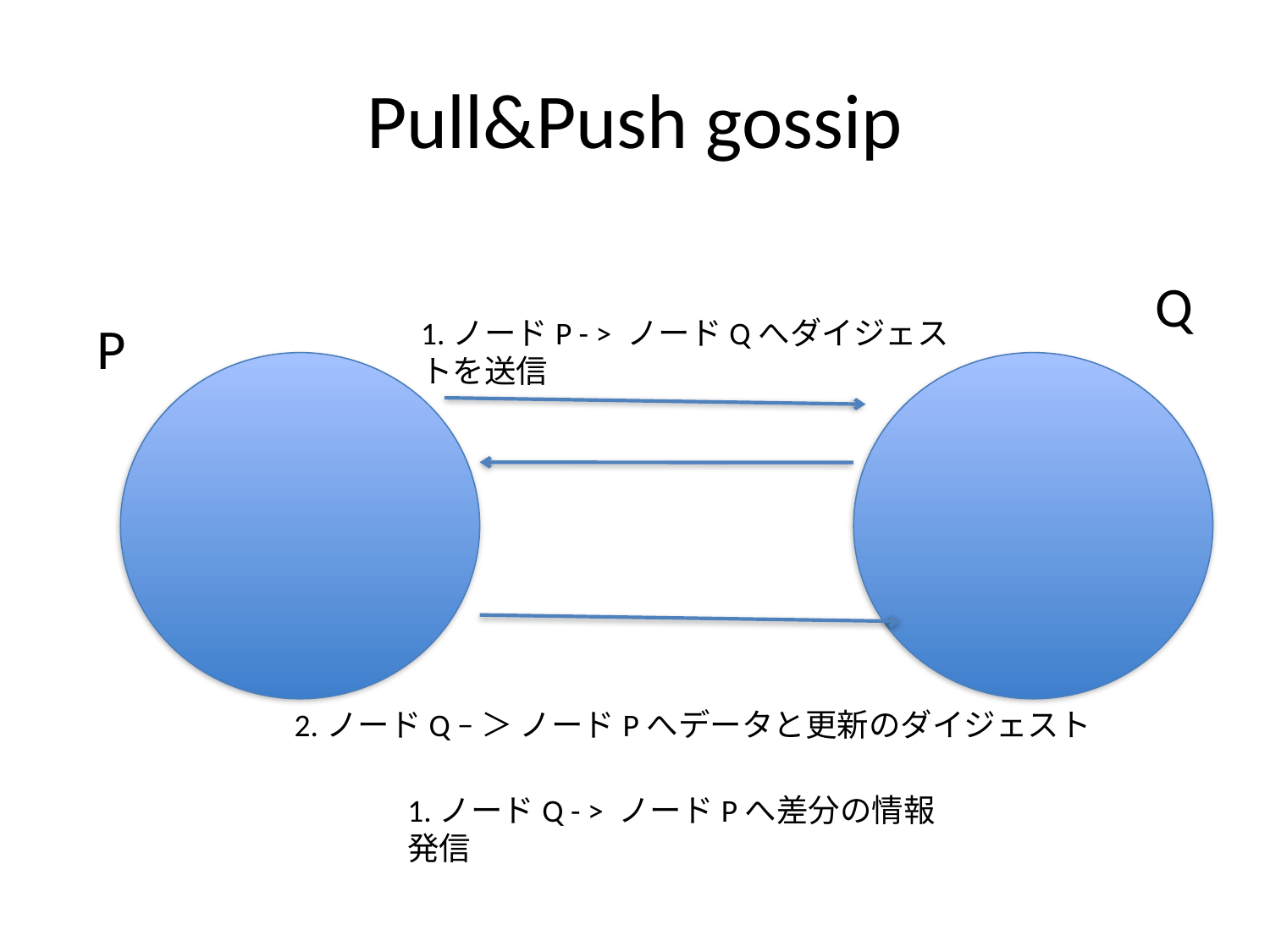

# Pull&Push gossip
Q

P
1.ノードP - > ノードQへダイジェストを送信

2.ノードQ −＞ ノードPへデータと更新のダイジェスト
1.ノードQ - > ノードPへ差分の情報発信